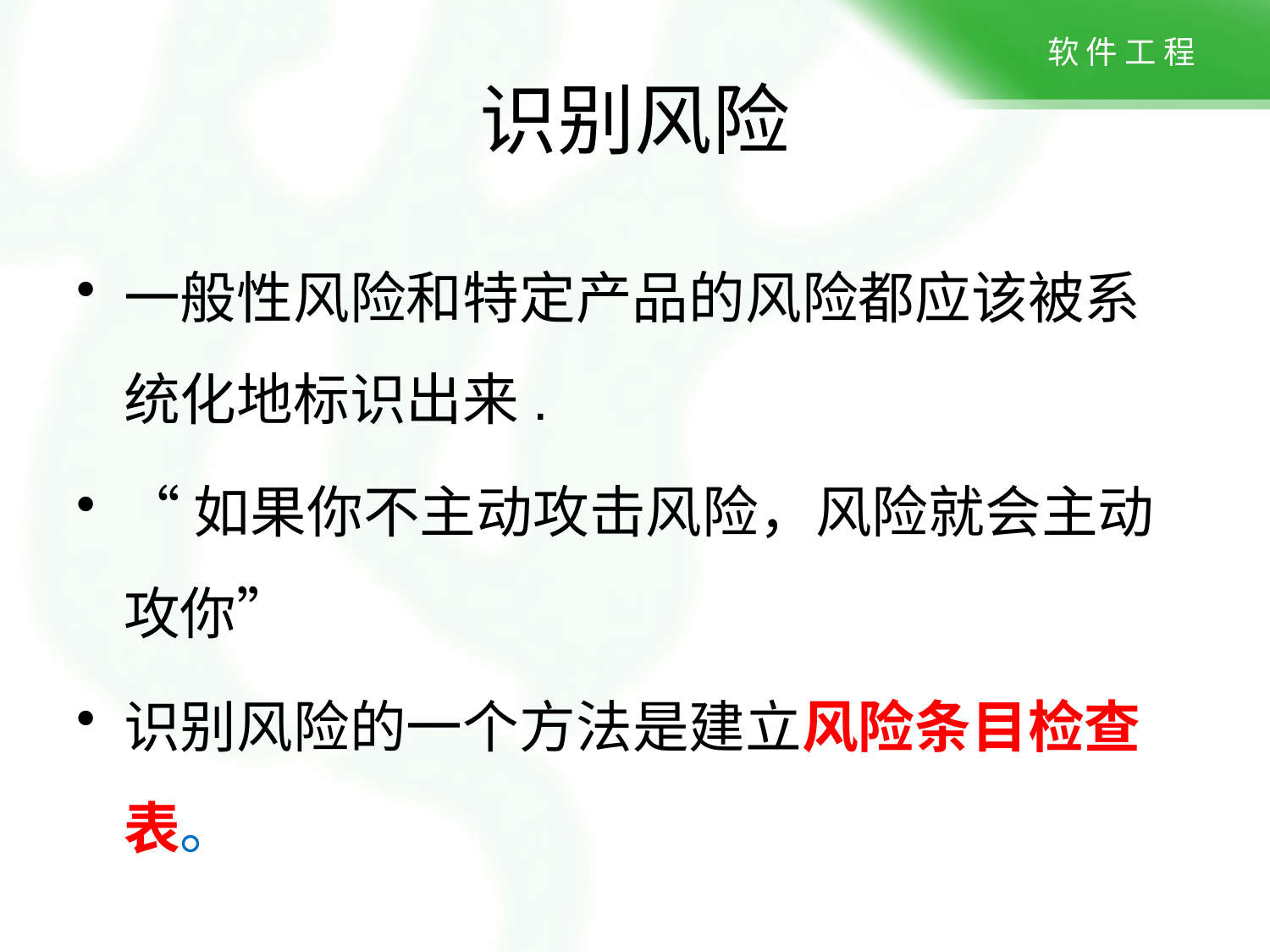

# 识别风险
一般性风险和特定产品的风险都应该被系统化地标识出来.
“如果你不主动攻击风险，风险就会主动攻你”
识别风险的一个方法是建立风险条目检查表。